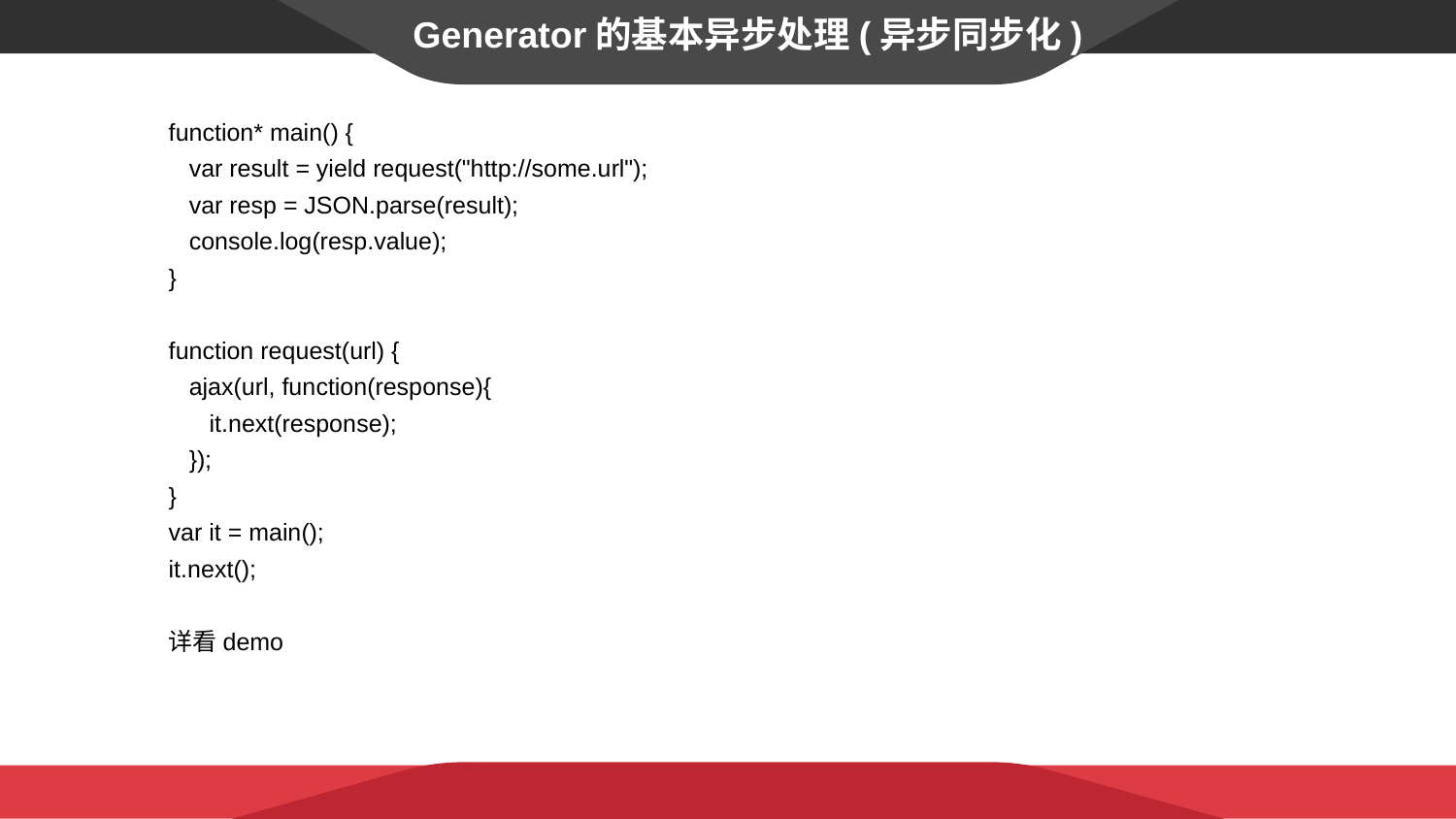

Generator的基本异步处理(异步同步化)
function* main() {
   var result = yield request("http://some.url");
   var resp = JSON.parse(result);
   console.log(resp.value);
}

function request(url) {
   ajax(url, function(response){
      it.next(response);
   });
}
var it = main();
it.next();

详看demo